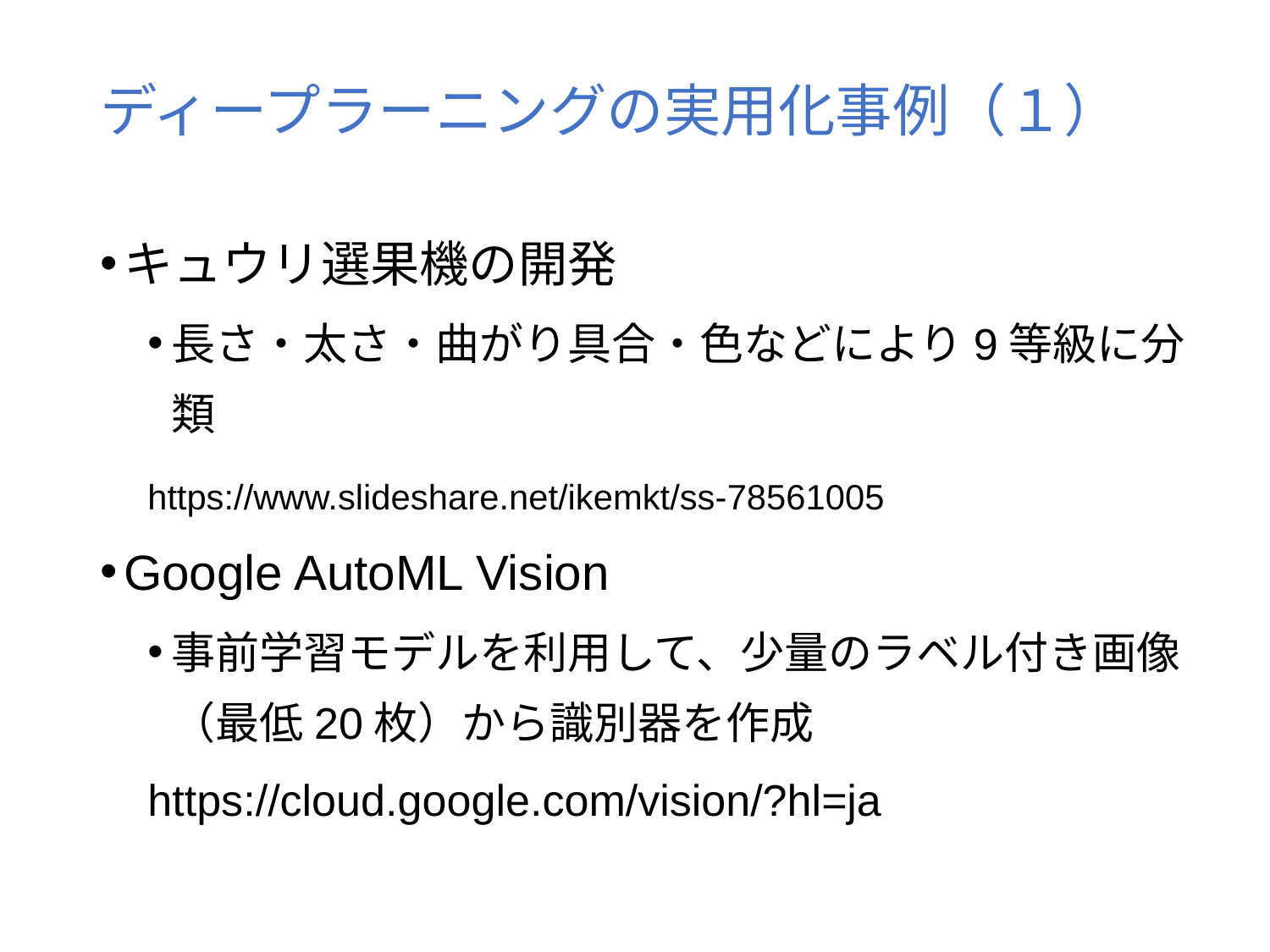

# ディープラーニングの実用化事例（１）
キュウリ選果機の開発
長さ・太さ・曲がり具合・色などにより9等級に分類
https://www.slideshare.net/ikemkt/ss-78561005
Google AutoML Vision
事前学習モデルを利用して、少量のラベル付き画像（最低20枚）から識別器を作成
https://cloud.google.com/vision/?hl=ja